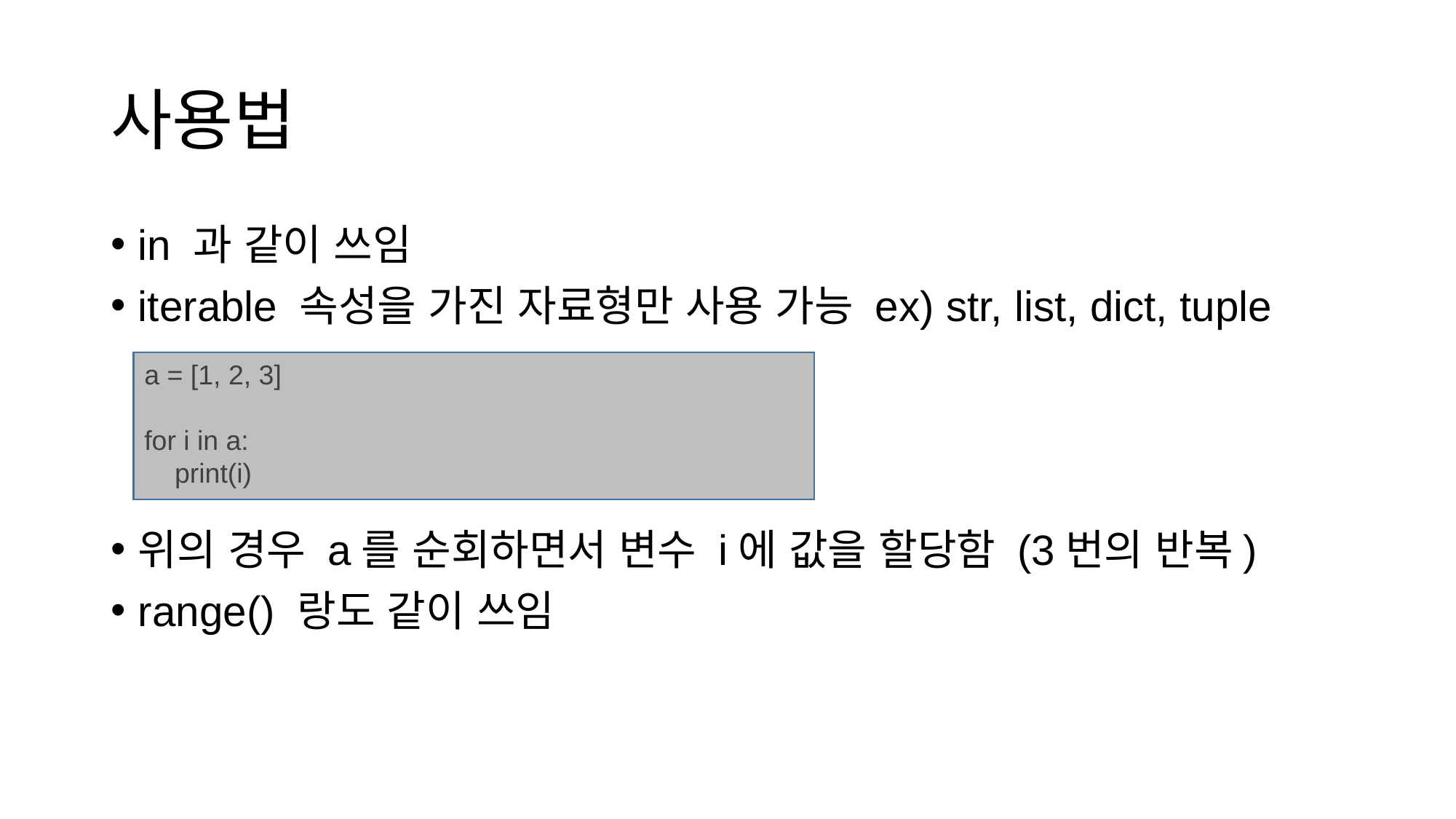

# 사용법
in 과 같이 쓰임
iterable 속성을 가진 자료형만 사용 가능 ex) str, list, dict, tuple

위의 경우 a를 순회하면서 변수 i에 값을 할당함 (3번의 반복)
range() 랑도 같이 쓰임

a = [1, 2, 3]

for i in a:
    print(i)